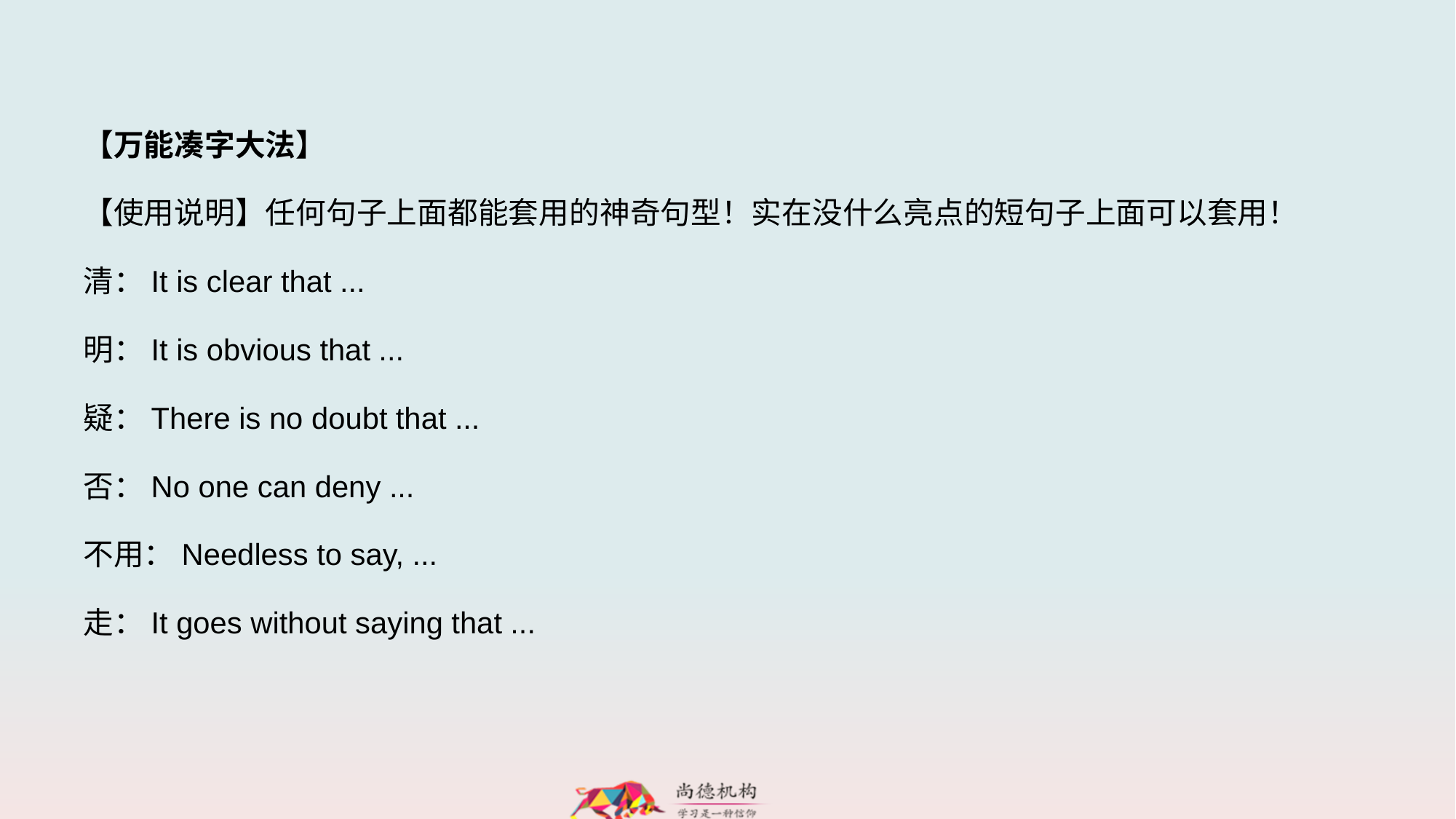

【万能凑字大法】
【使用说明】任何句子上面都能套用的神奇句型！实在没什么亮点的短句子上面可以套用！
清：It is clear that ...
明：It is obvious that ...
疑：There is no doubt that ...
否：No one can deny ...
不用：Needless to say, ...
走：It goes without saying that ...